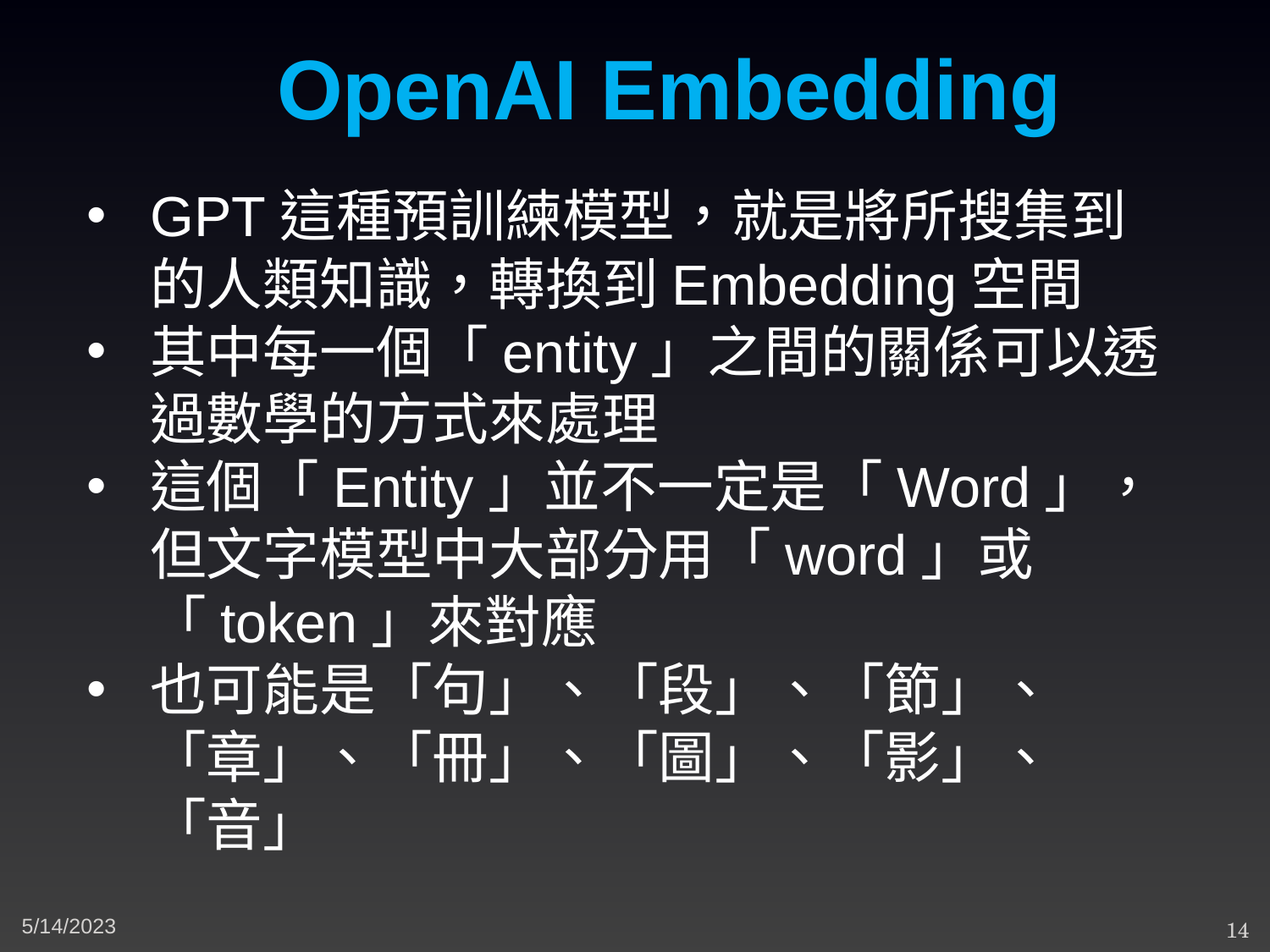

OpenAI Embedding
GPT這種預訓練模型，就是將所搜集到的人類知識，轉換到Embedding空間
其中每一個「entity」之間的關係可以透過數學的方式來處理
這個「Entity」並不一定是「Word」，但文字模型中大部分用「word」或「token」來對應
也可能是「句」、「段」、「節」、「章」、「冊」、「圖」、「影」、「音」
5/14/2023
14